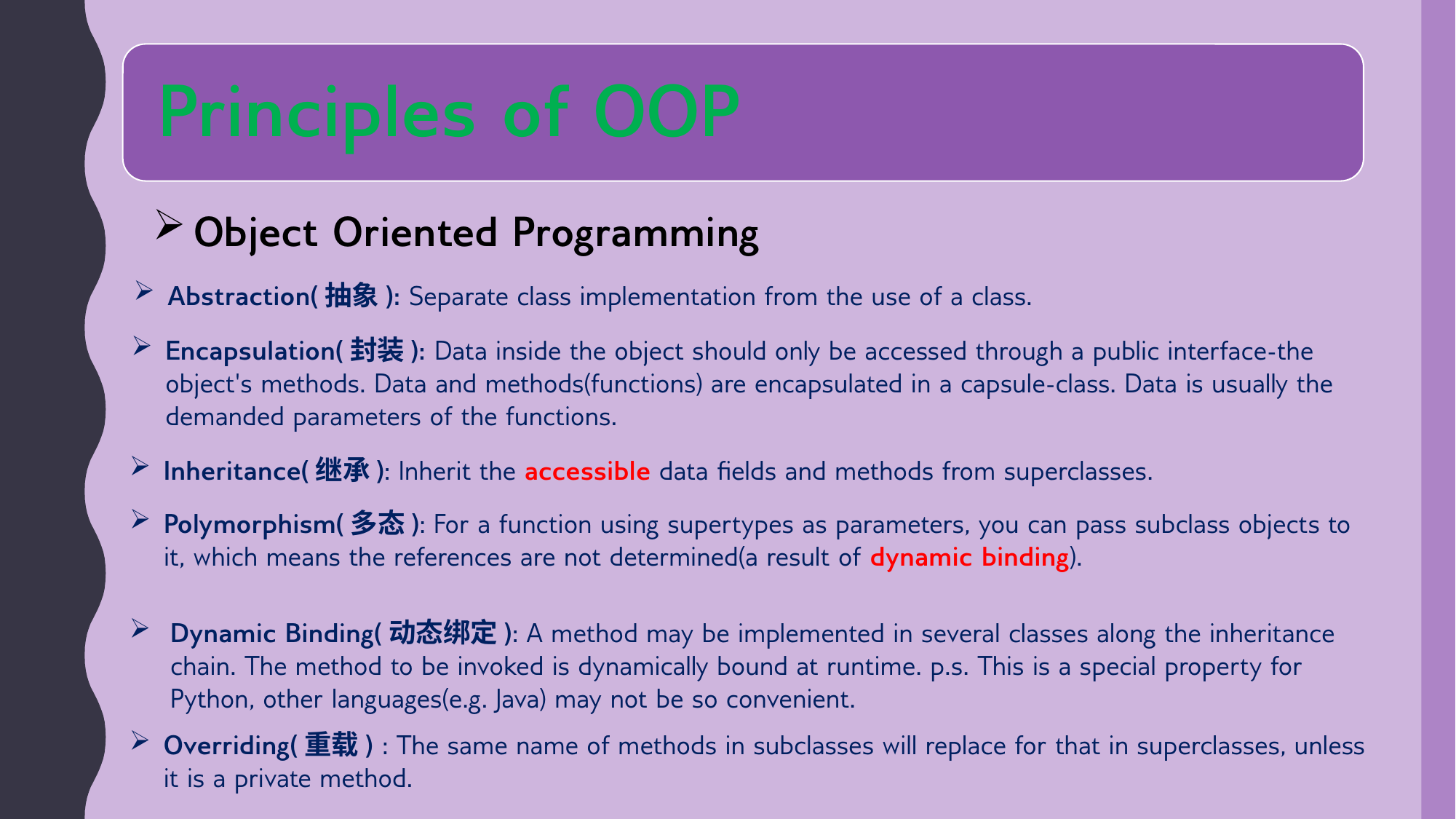

Principles of OOP
Object Oriented Programming
Abstraction(抽象): Separate class implementation from the use of a class.
Encapsulation(封装): Data inside the object should only be accessed through a public interface-the object's methods. Data and methods(functions) are encapsulated in a capsule-class. Data is usually the demanded parameters of the functions.
Inheritance(继承): Inherit the accessible data fields and methods from superclasses.
Polymorphism(多态): For a function using supertypes as parameters, you can pass subclass objects to it, which means the references are not determined(a result of dynamic binding).
Dynamic Binding(动态绑定): A method may be implemented in several classes along the inheritance chain. The method to be invoked is dynamically bound at runtime. p.s. This is a special property for Python, other languages(e.g. Java) may not be so convenient.
Overriding(重载) : The same name of methods in subclasses will replace for that in superclasses, unless it is a private method.